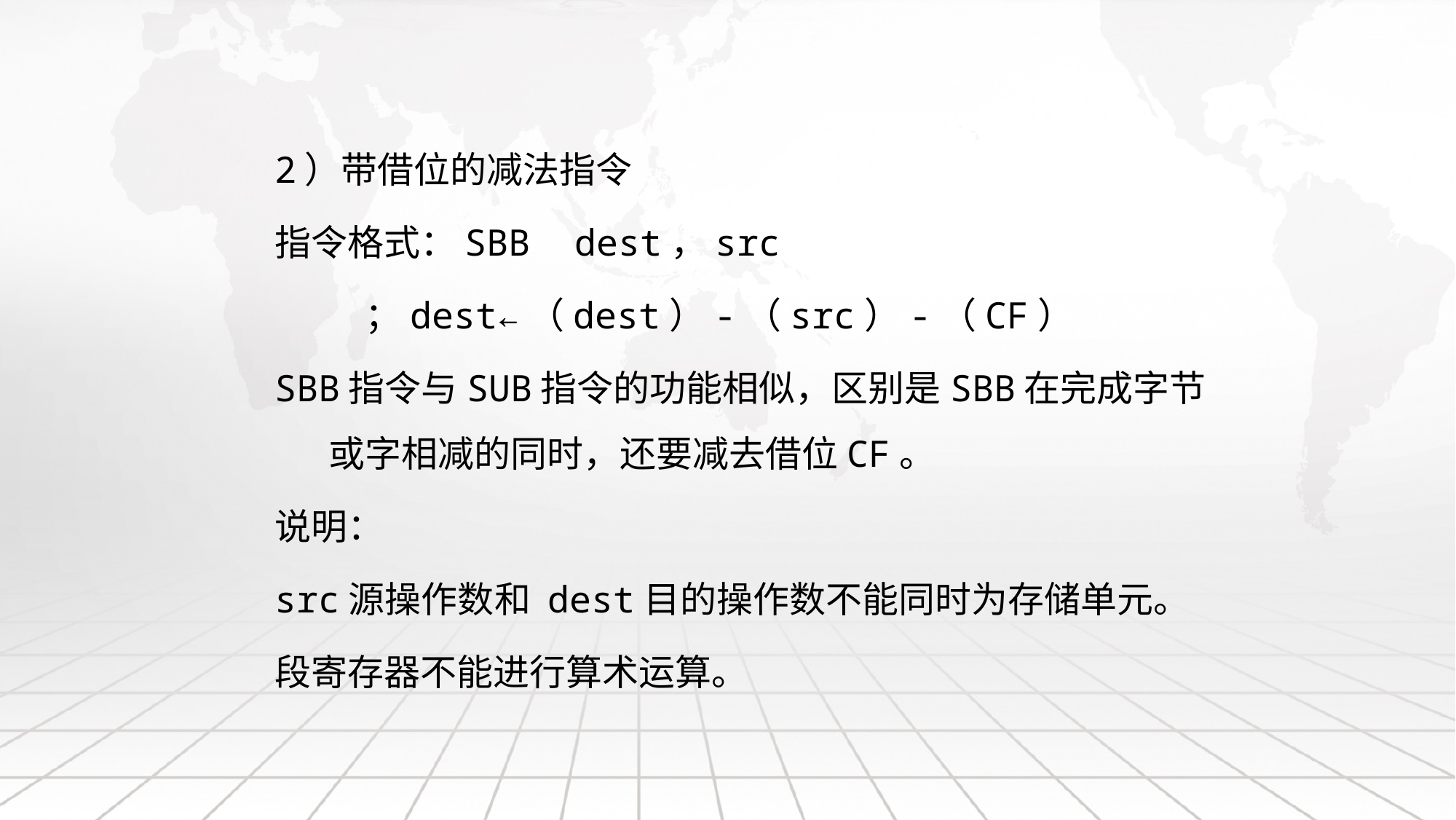

2）带借位的减法指令
指令格式：SBB  dest，src
          ；dest←（dest）-（src）-（CF）
SBB指令与SUB指令的功能相似，区别是SBB在完成字节或字相减的同时，还要减去借位CF。
说明：
src源操作数和 dest目的操作数不能同时为存储单元。
段寄存器不能进行算术运算。